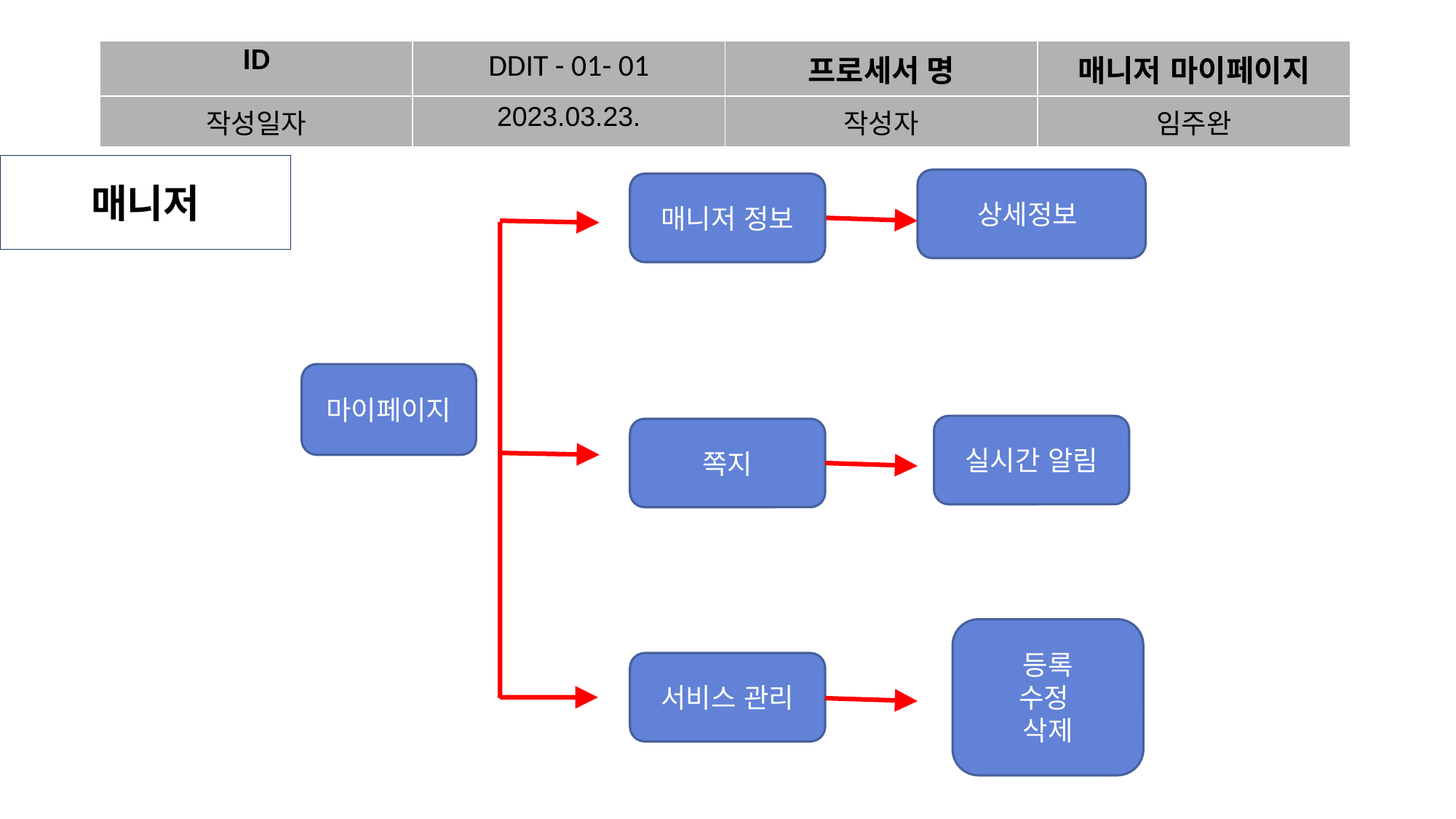

| ID | DDIT - 01- 01 | 프로세서 명 | 매니저 마이페이지 |
| --- | --- | --- | --- |
| 작성일자 | 2023.03.23. | 작성자 | 임주완 |
매니저
상세정보
매니저 정보
마이페이지
실시간 알림
쪽지

등록
수정
삭제

서비스 관리